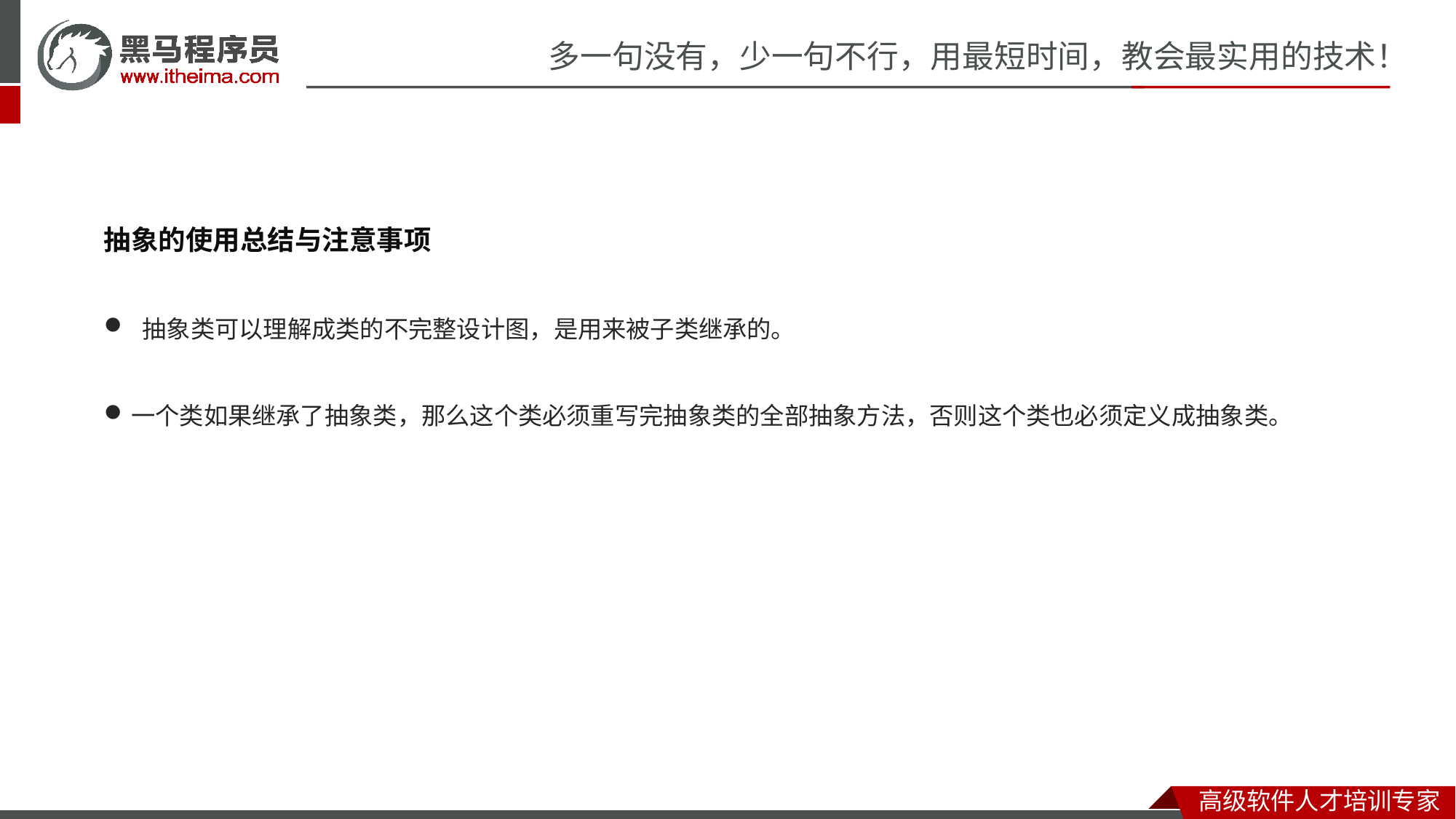

抽象的使用总结与注意事项
 抽象类可以理解成类的不完整设计图，是用来被子类继承的。
一个类如果继承了抽象类，那么这个类必须重写完抽象类的全部抽象方法，否则这个类也必须定义成抽象类。